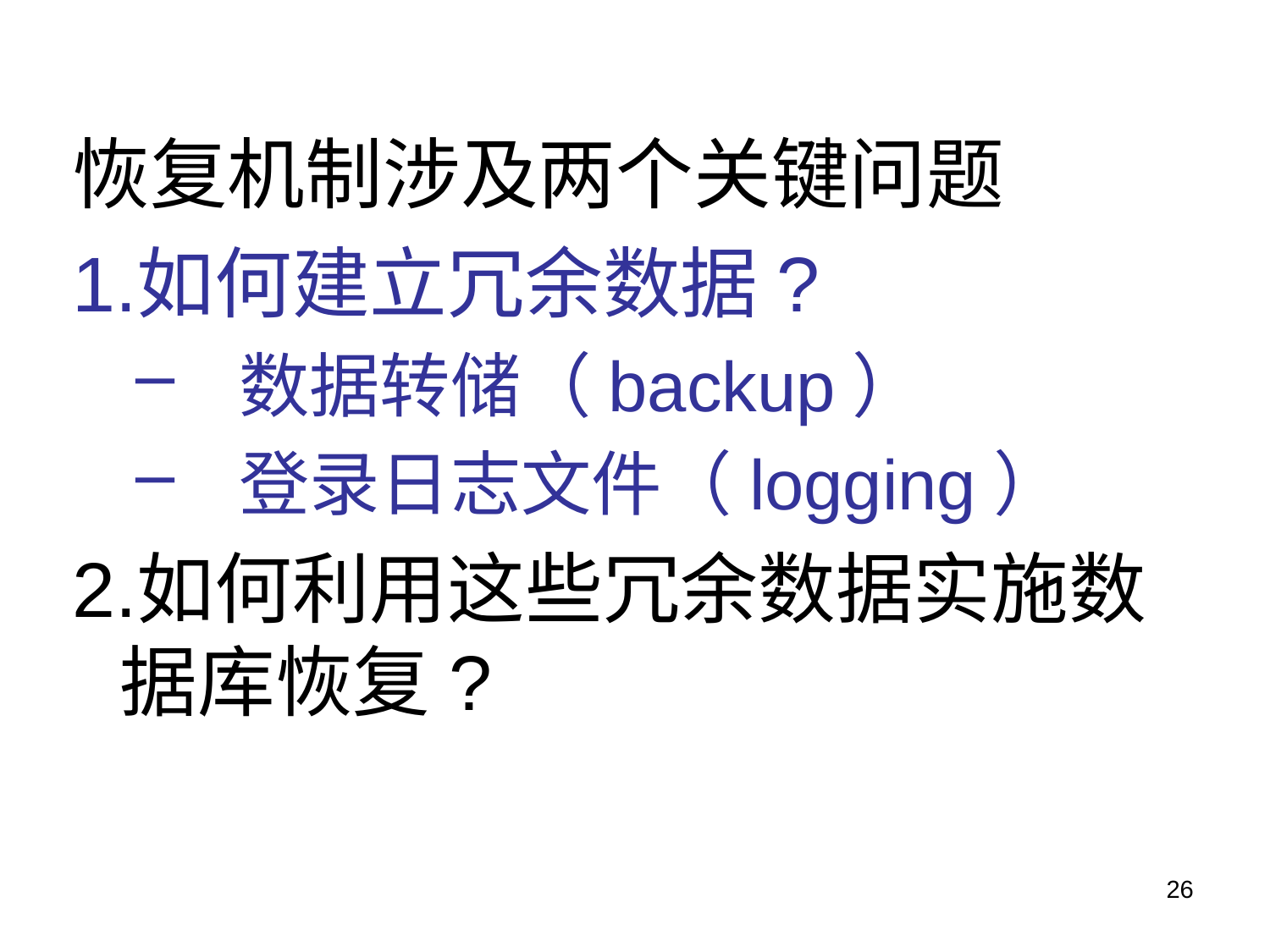

恢复机制涉及两个关键问题
如何建立冗余数据?
数据转储（backup）
登录日志文件（logging）
如何利用这些冗余数据实施数据库恢复?

26